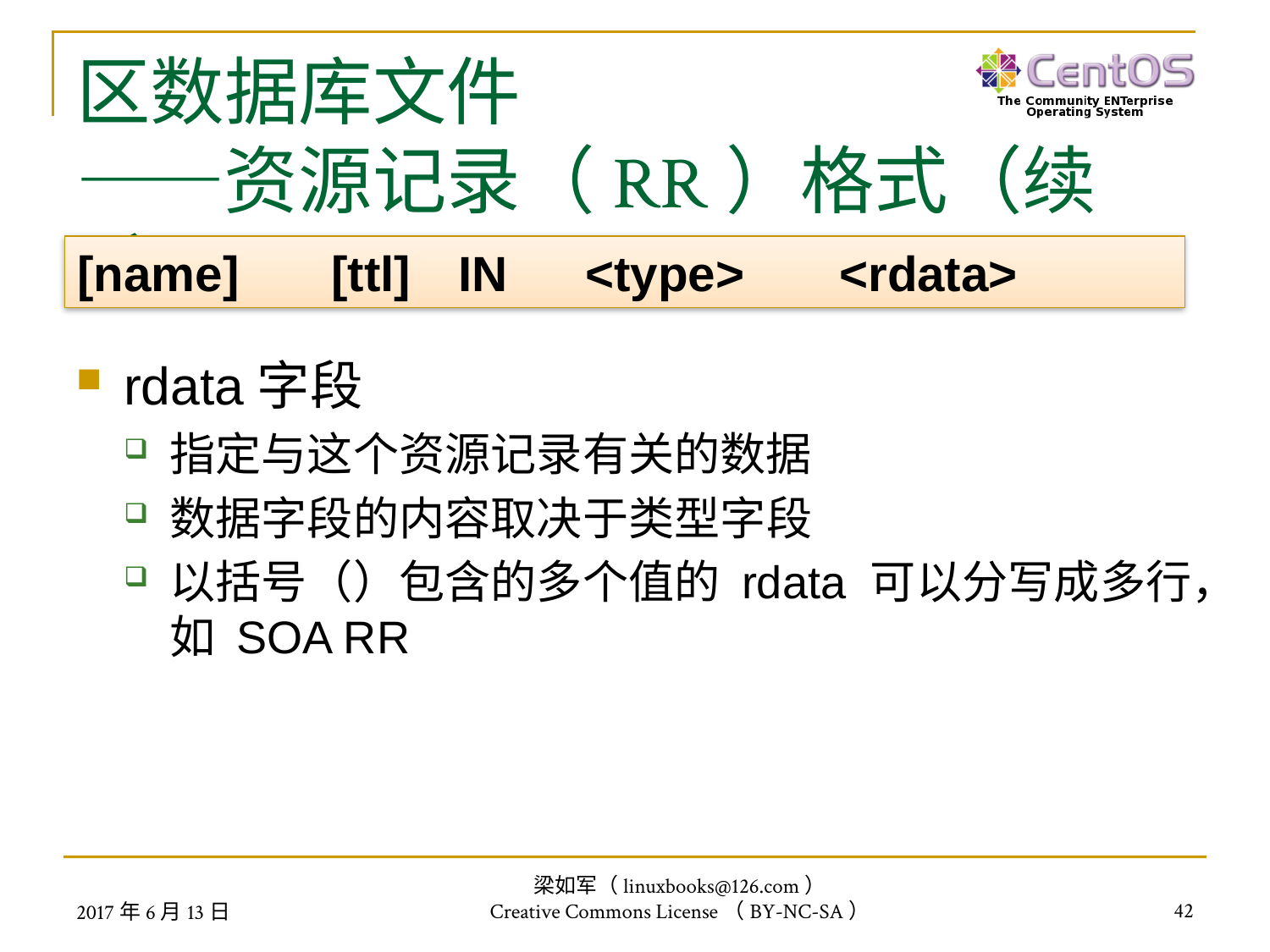

# 区数据库文件 ——资源记录（RR）格式（续3）
[name]	[ttl]	IN	<type>	<rdata>
rdata字段
指定与这个资源记录有关的数据
数据字段的内容取决于类型字段
以括号（）包含的多个值的 rdata 可以分写成多行，如 SOA RR
梁如军（linuxbooks@126.com）
Creative Commons License（BY-NC-SA）
2017年6月13日
42